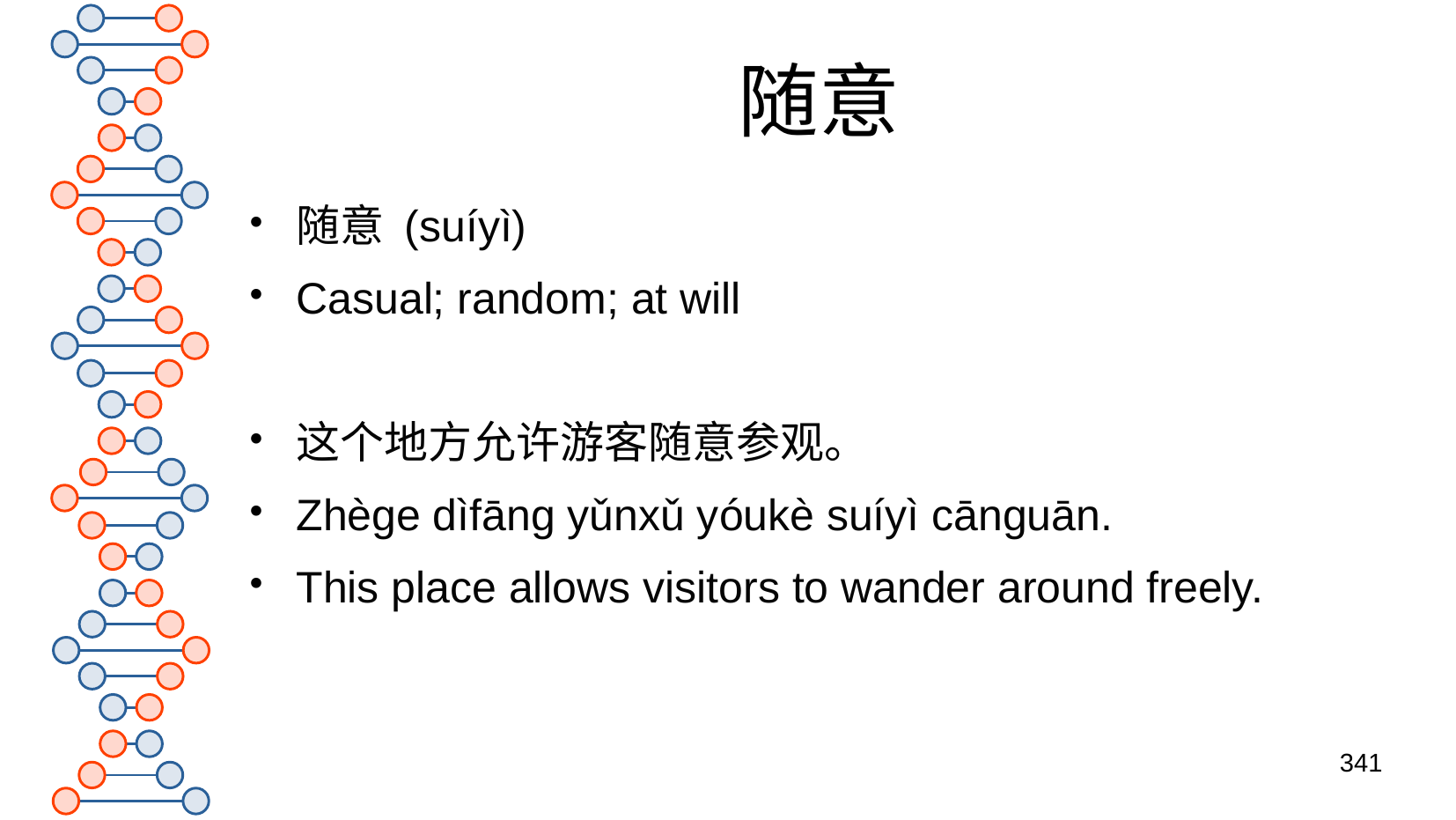

# 随意
随意 (suíyì)
Casual; random; at will

这个地方允许游客随意参观。
Zhège dìfāng yǔnxǔ yóukè suíyì cānguān.
This place allows visitors to wander around freely.

341